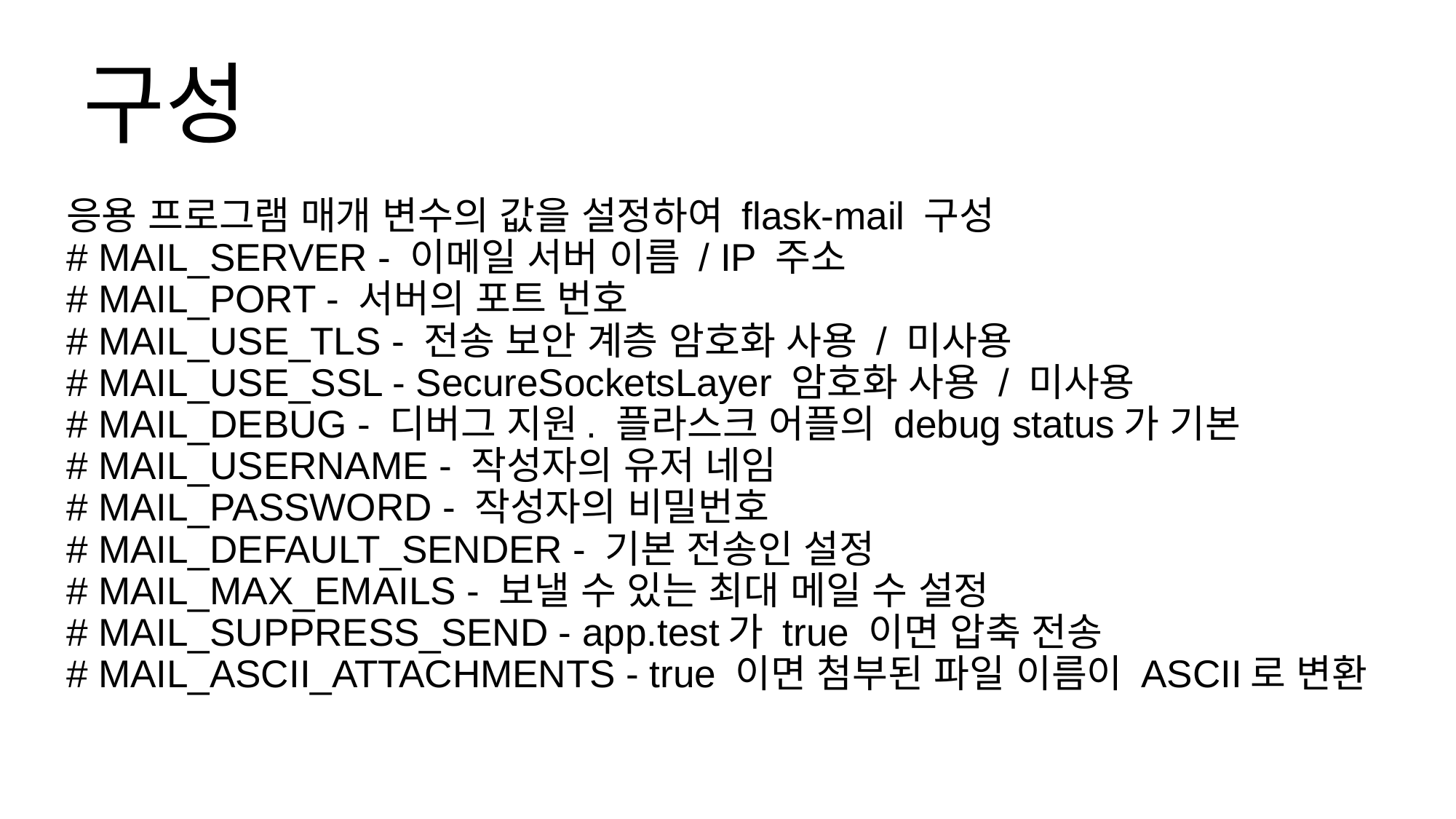

# 구성
응용 프로그램 매개 변수의 값을 설정하여 flask-mail 구성
# MAIL_SERVER - 이메일 서버 이름 / IP 주소
# MAIL_PORT - 서버의 포트 번호
# MAIL_USE_TLS - 전송 보안 계층 암호화 사용 / 미사용
# MAIL_USE_SSL - SecureSocketsLayer 암호화 사용 / 미사용
# MAIL_DEBUG - 디버그 지원. 플라스크 어플의 debug status가 기본
# MAIL_USERNAME - 작성자의 유저 네임
# MAIL_PASSWORD - 작성자의 비밀번호
# MAIL_DEFAULT_SENDER - 기본 전송인 설정
# MAIL_MAX_EMAILS - 보낼 수 있는 최대 메일 수 설정
# MAIL_SUPPRESS_SEND - app.test가 true 이면 압축 전송
# MAIL_ASCII_ATTACHMENTS - true 이면 첨부된 파일 이름이 ASCII로 변환